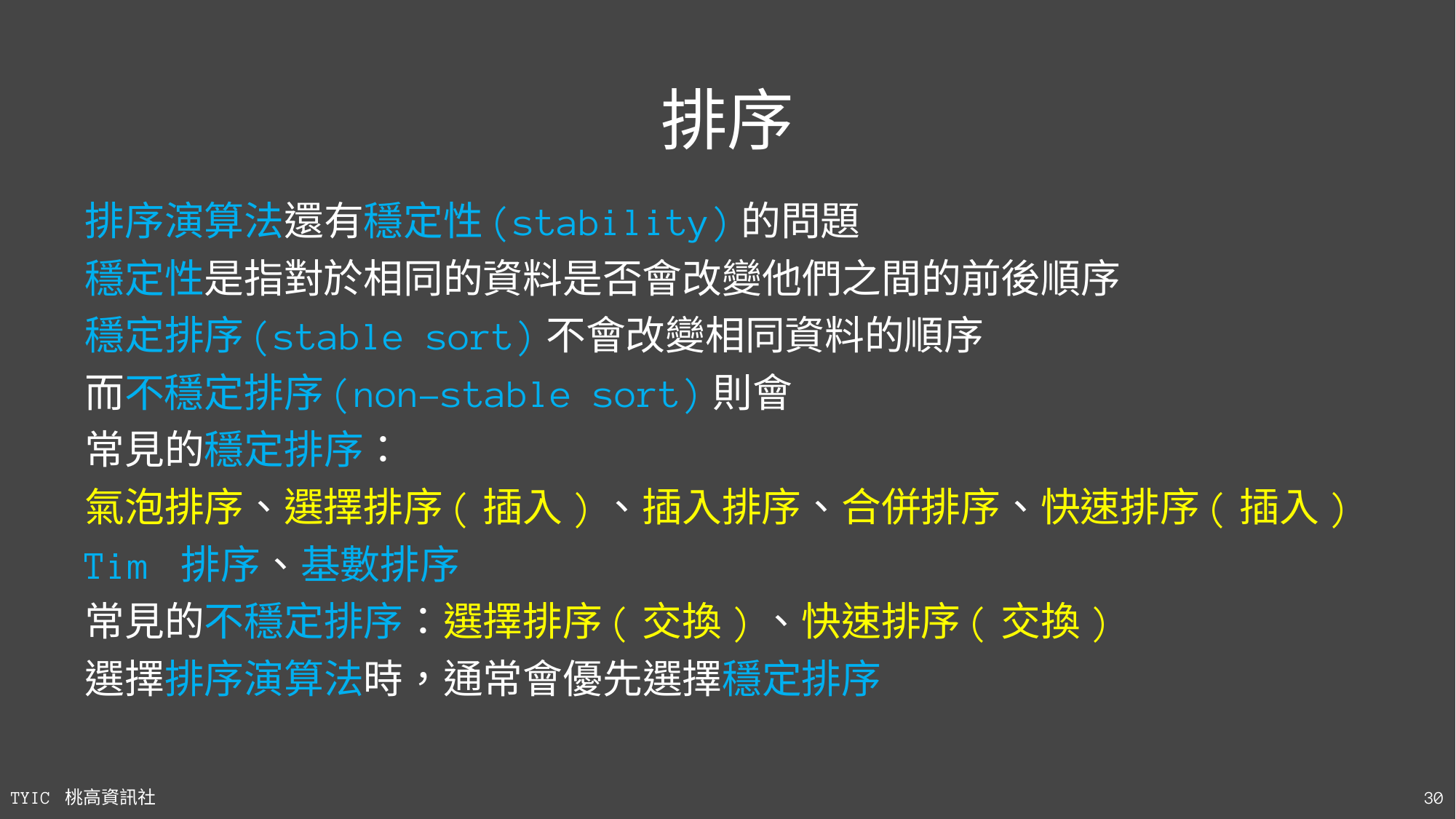

# 排序
排序演算法還有穩定性(stability)的問題
穩定性是指對於相同的資料是否會改變他們之間的前後順序
穩定排序(stable sort)不會改變相同資料的順序
而不穩定排序(non-stable sort)則會
常見的穩定排序：
氣泡排序、選擇排序(插入)、插入排序、合併排序、快速排序(插入)
Tim 排序、基數排序
常見的不穩定排序：選擇排序(交換)、快速排序(交換)
選擇排序演算法時，通常會優先選擇穩定排序